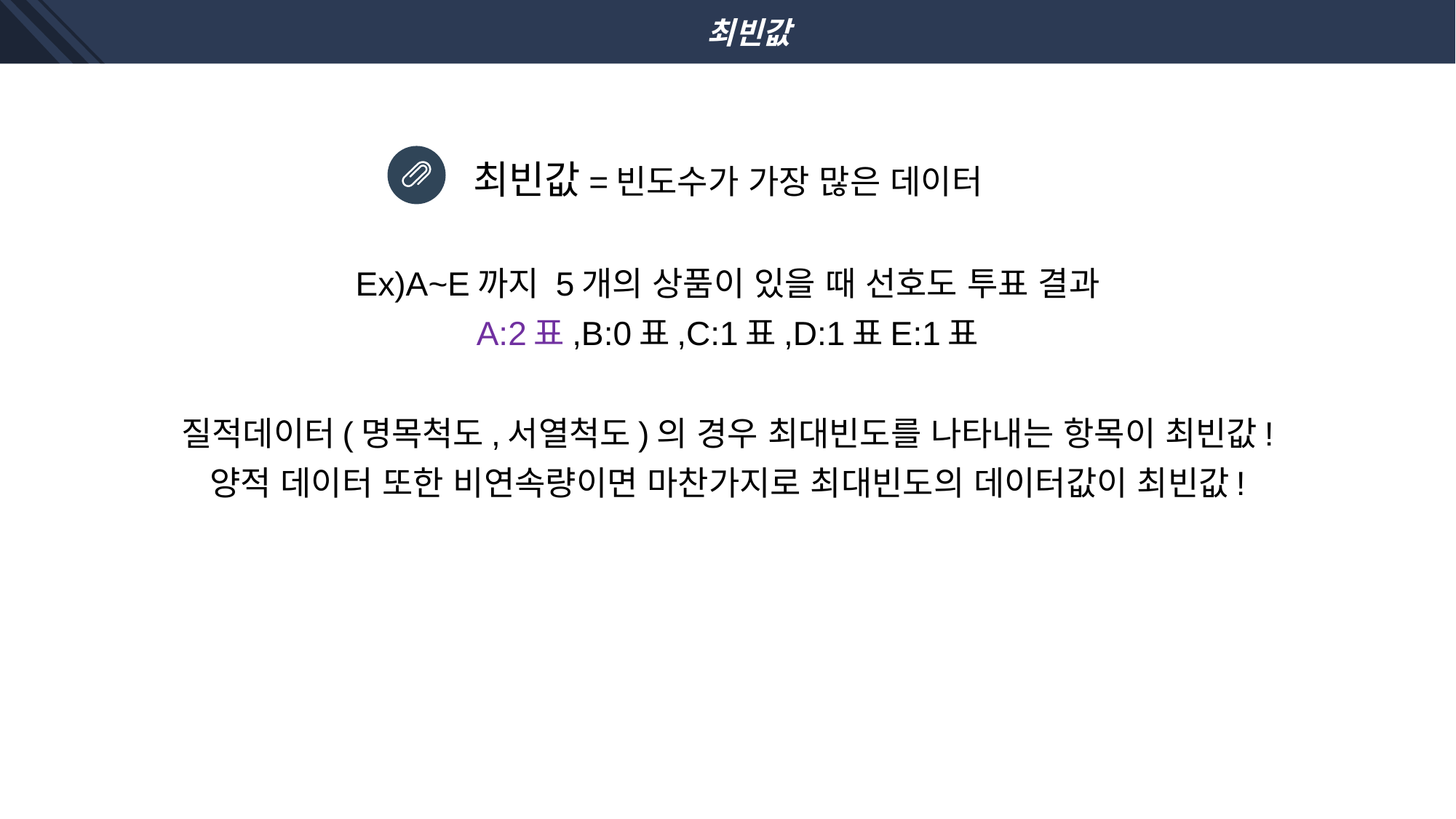

최빈값

최빈값=빈도수가 가장 많은 데이터

Ex)A~E까지 5개의 상품이 있을 때 선호도 투표 결과
A:2표,B:0표,C:1표,D:1표E:1표

질적데이터(명목척도,서열척도)의 경우 최대빈도를 나타내는 항목이 최빈값!
양적 데이터 또한 비연속량이면 마찬가지로 최대빈도의 데이터값이 최빈값!